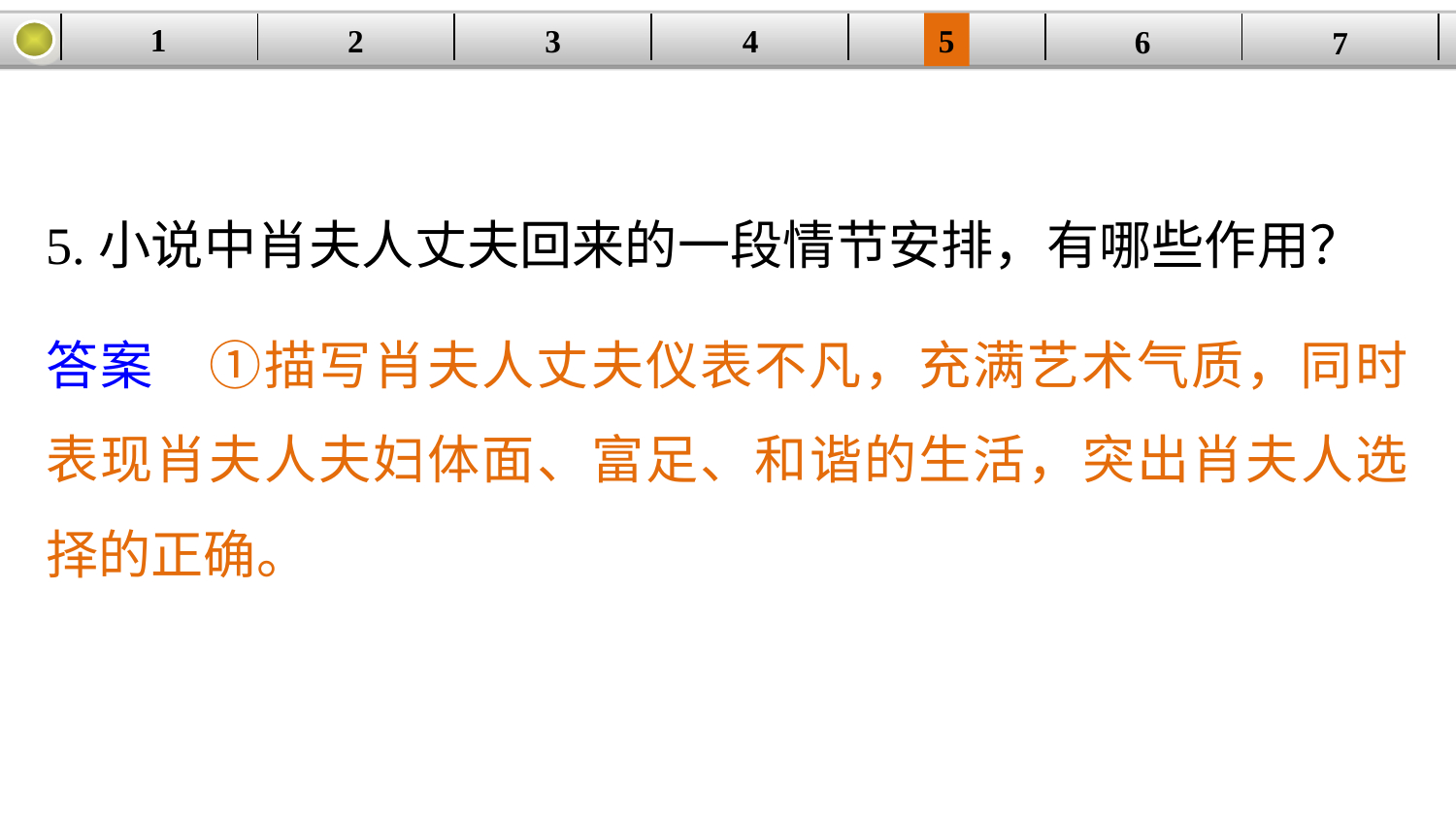

1
5
3
2
|  |  |  |  |  |  |  |
| --- | --- | --- | --- | --- | --- | --- |
4
6
7

5.小说中肖夫人丈夫回来的一段情节安排，有哪些作用？
答案　①描写肖夫人丈夫仪表不凡，充满艺术气质，同时表现肖夫人夫妇体面、富足、和谐的生活，突出肖夫人选择的正确。